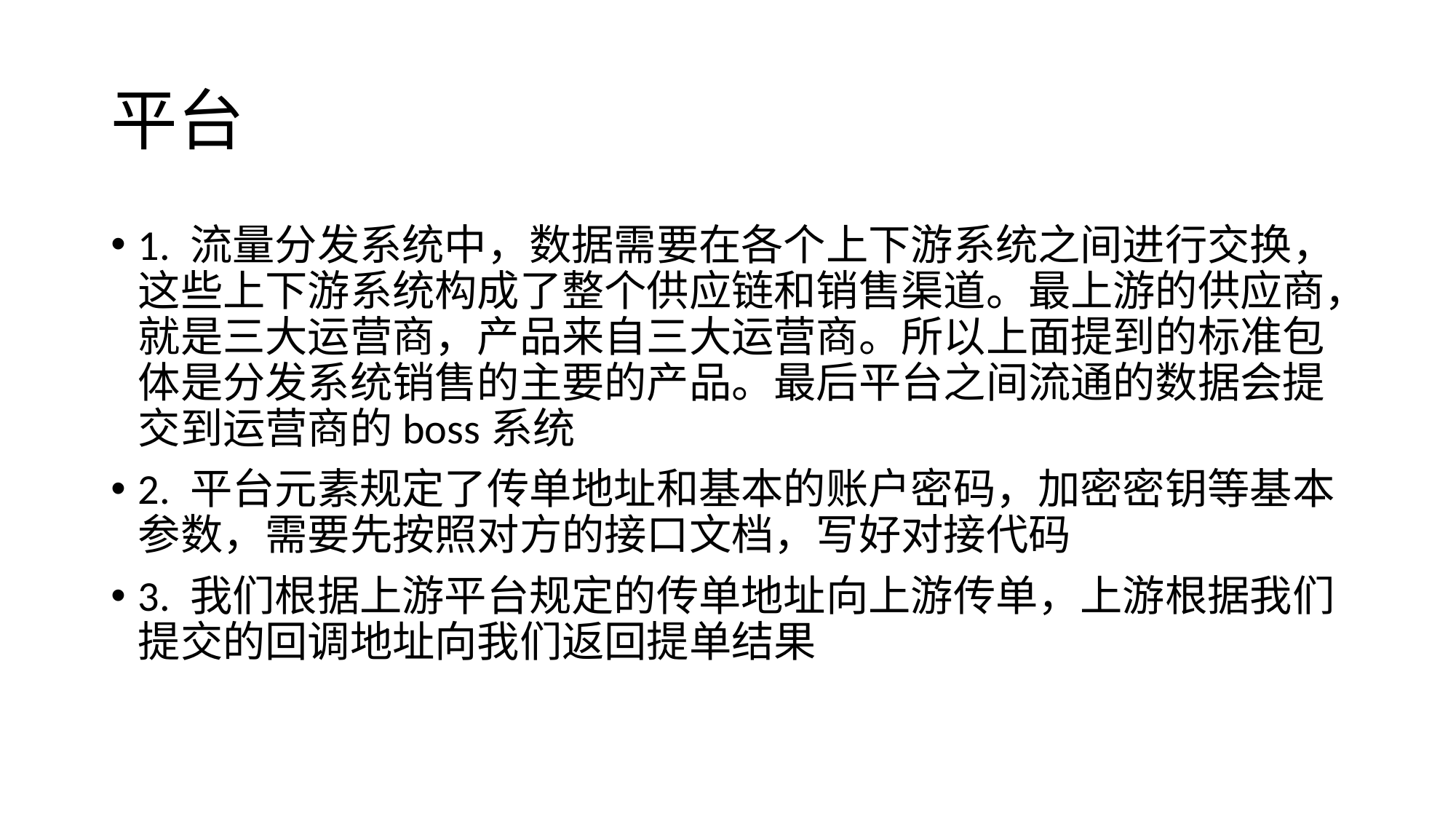

# 平台
1. 流量分发系统中，数据需要在各个上下游系统之间进行交换，这些上下游系统构成了整个供应链和销售渠道。最上游的供应商，就是三大运营商，产品来自三大运营商。所以上面提到的标准包体是分发系统销售的主要的产品。最后平台之间流通的数据会提交到运营商的boss系统
2. 平台元素规定了传单地址和基本的账户密码，加密密钥等基本参数，需要先按照对方的接口文档，写好对接代码
3. 我们根据上游平台规定的传单地址向上游传单，上游根据我们提交的回调地址向我们返回提单结果